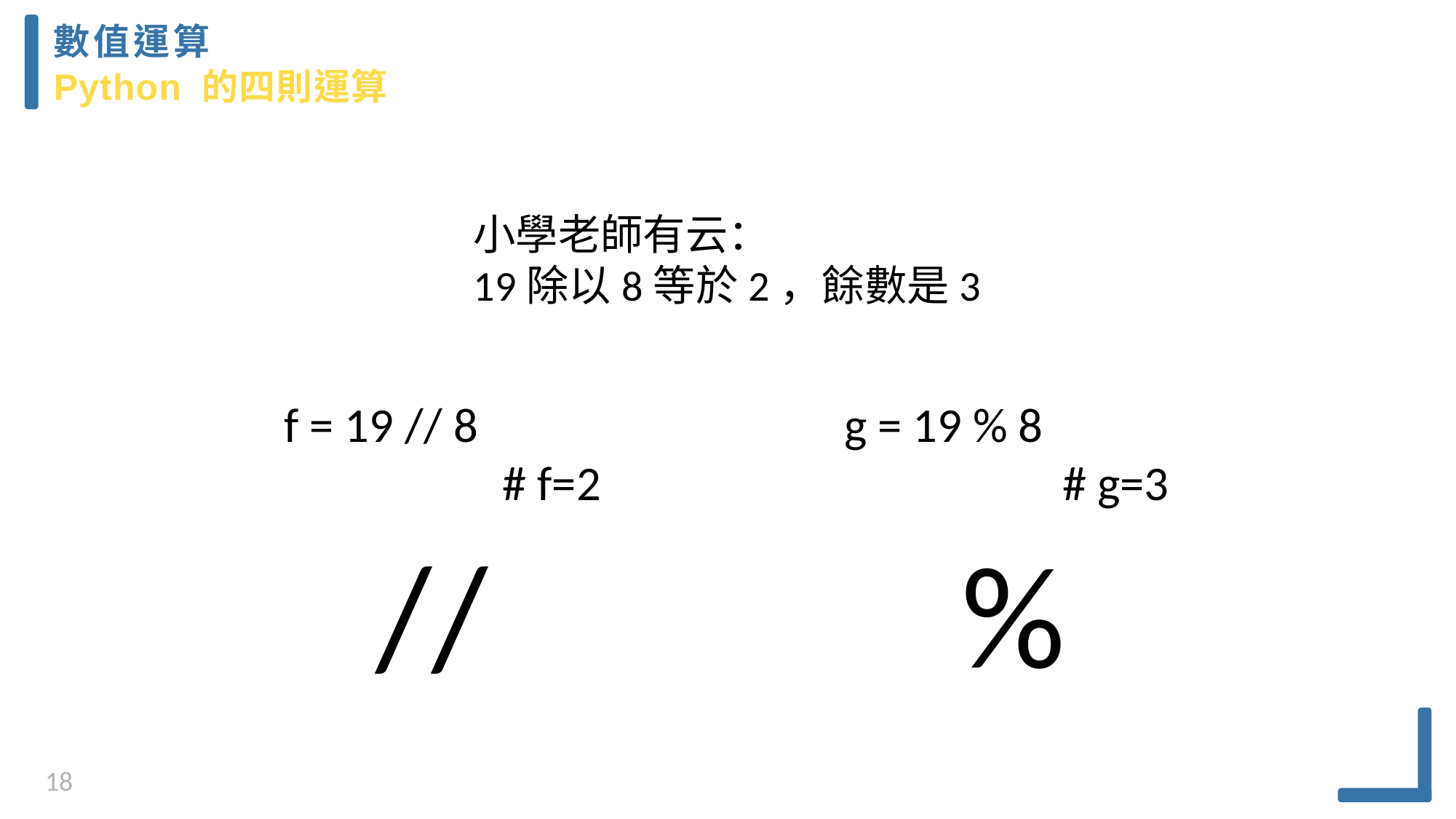

數值運算
Python 的四則運算
小學老師有云：
19除以8等於2，餘數是3
f = 19 // 8
		# f=2
//
g = 19 % 8
		# g=3
%

18